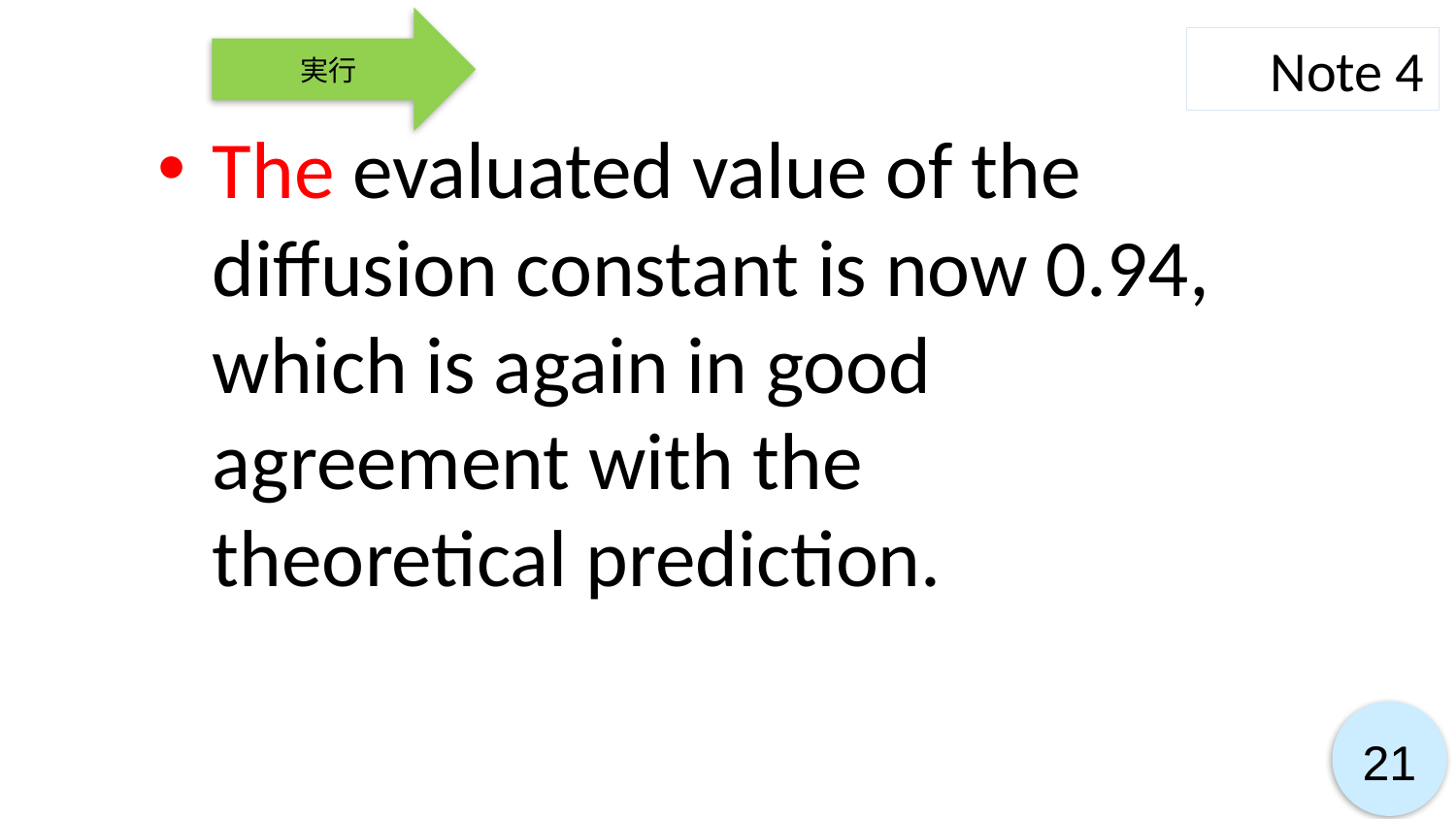

実行
Note 4
The evaluated value of the diffusion constant is now 0.94, which is again in good agreement with the theoretical prediction.
21
21